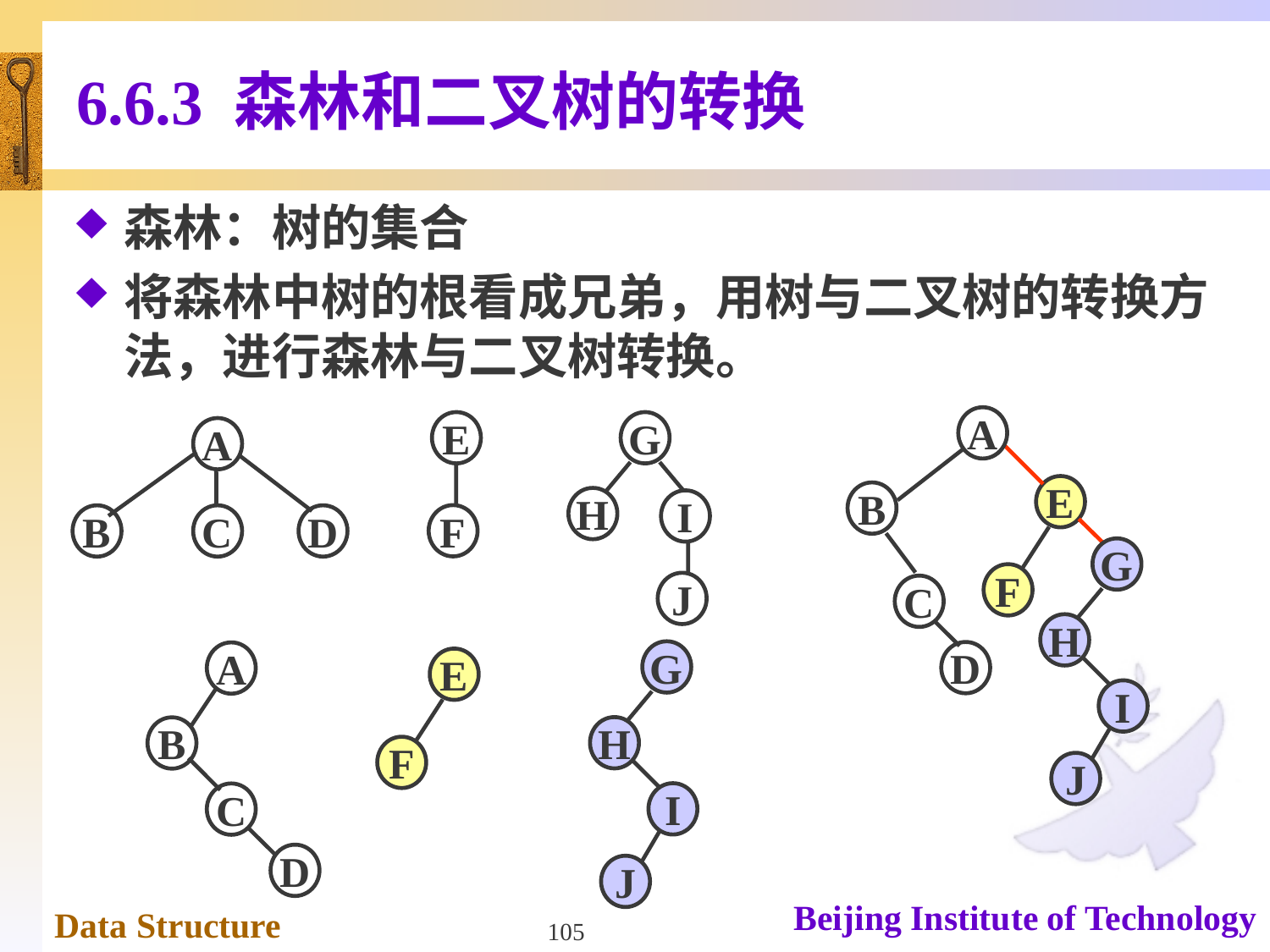

# 6.6.3 森林和二叉树的转换
森林：树的集合
将森林中树的根看成兄弟，用树与二叉树的转换方法，进行森林与二叉树转换。
A

B

C

D
E

F
G

H
I

J
A

B
C
D

E

F

G

H

I

J
G

H

I

J
A

B

C

D
E

F
105